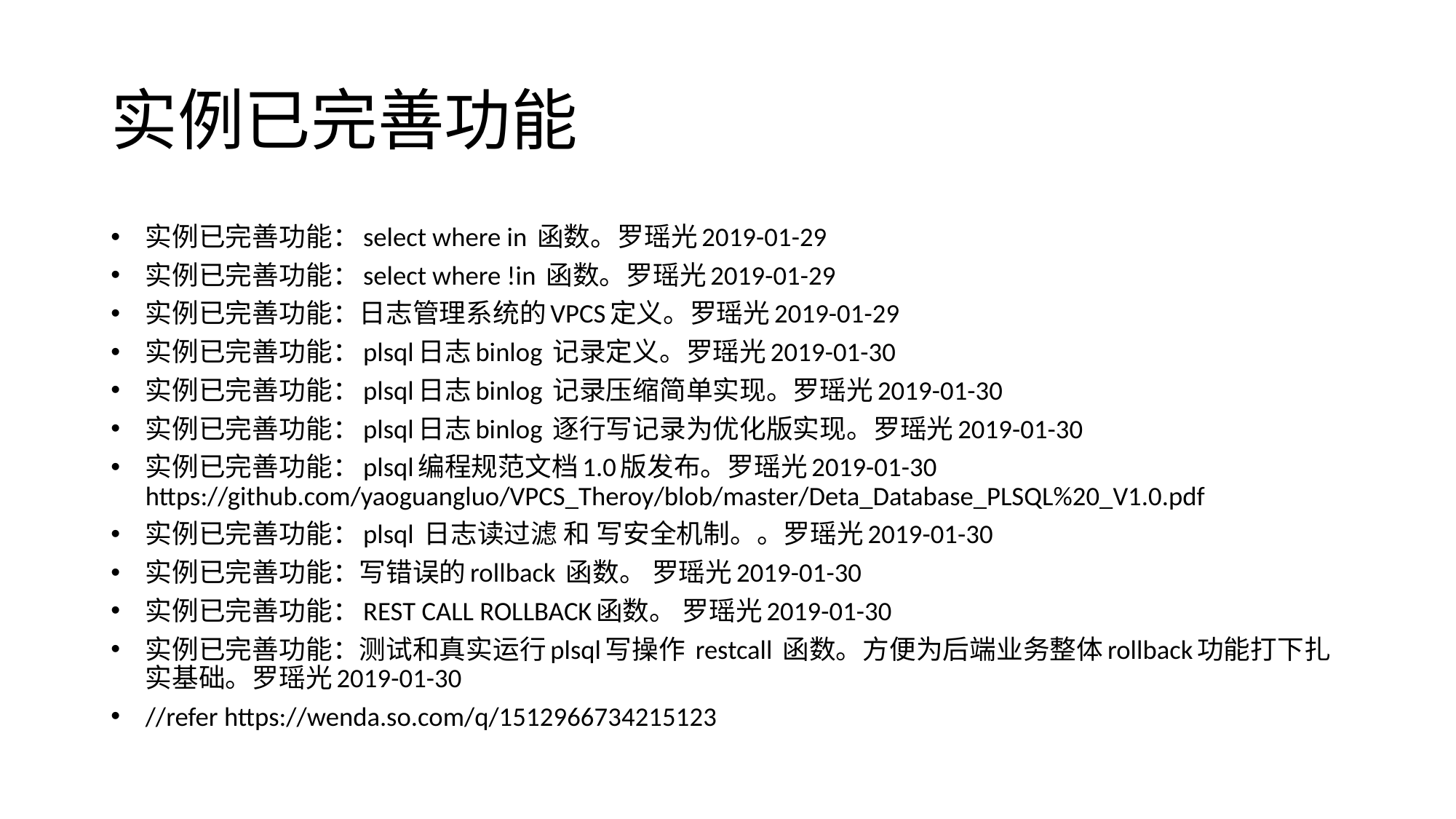

# 实例已完善功能
实例已完善功能：select where in 函数。罗瑶光2019-01-29
实例已完善功能：select where !in 函数。罗瑶光2019-01-29
实例已完善功能：日志管理系统的VPCS定义。罗瑶光2019-01-29
实例已完善功能：plsql日志binlog 记录定义。罗瑶光2019-01-30
实例已完善功能：plsql日志binlog 记录压缩简单实现。罗瑶光2019-01-30
实例已完善功能：plsql日志binlog 逐行写记录为优化版实现。罗瑶光2019-01-30
实例已完善功能：plsql编程规范文档1.0版发布。罗瑶光2019-01-30 https://github.com/yaoguangluo/VPCS_Theroy/blob/master/Deta_Database_PLSQL%20_V1.0.pdf
实例已完善功能：plsql 日志读过滤 和 写安全机制。。罗瑶光2019-01-30
实例已完善功能：写错误的rollback 函数。 罗瑶光2019-01-30
实例已完善功能：REST CALL ROLLBACK函数。 罗瑶光2019-01-30
实例已完善功能：测试和真实运行plsql写操作 restcall 函数。方便为后端业务整体rollback功能打下扎实基础。罗瑶光2019-01-30
//refer https://wenda.so.com/q/1512966734215123